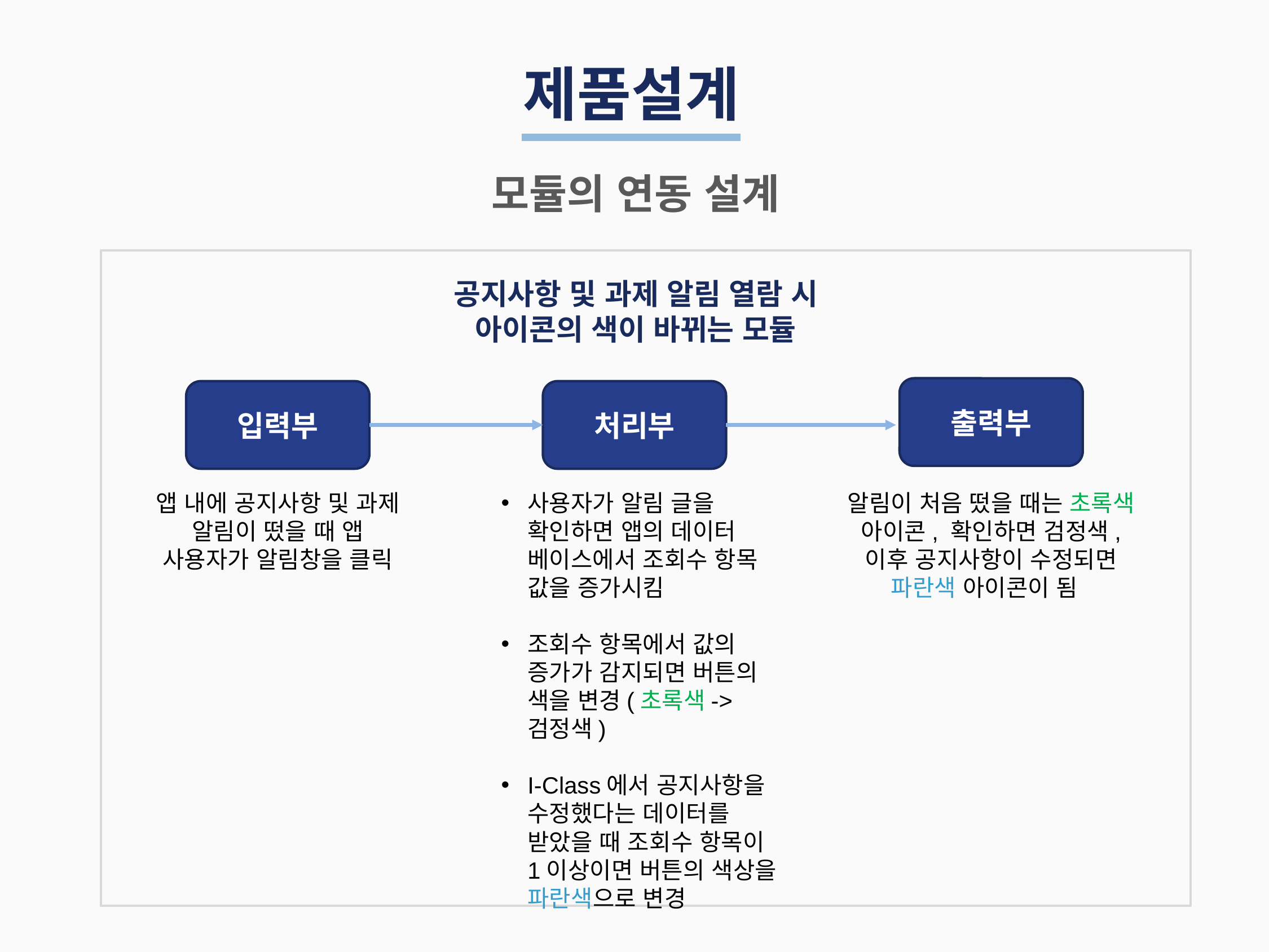

제품설계
모듈의 연동 설계

공지사항 및 과제 알림 열람 시
아이콘의 색이 바뀌는 모듈
출력부
알림이 처음 떴을 때는 초록색 아이콘, 확인하면 검정색, 이후 공지사항이 수정되면 파란색 아이콘이 됨
입력부
처리부
앱 내에 공지사항 및 과제 알림이 떴을 때 앱 사용자가 알림창을 클릭
사용자가 알림 글을 확인하면 앱의 데이터 베이스에서 조회수 항목 값을 증가시킴

조회수 항목에서 값의 증가가 감지되면 버튼의 색을 변경(초록색->검정색)

I-Class에서 공지사항을 수정했다는 데이터를 받았을 때 조회수 항목이 1이상이면 버튼의 색상을 파란색으로 변경